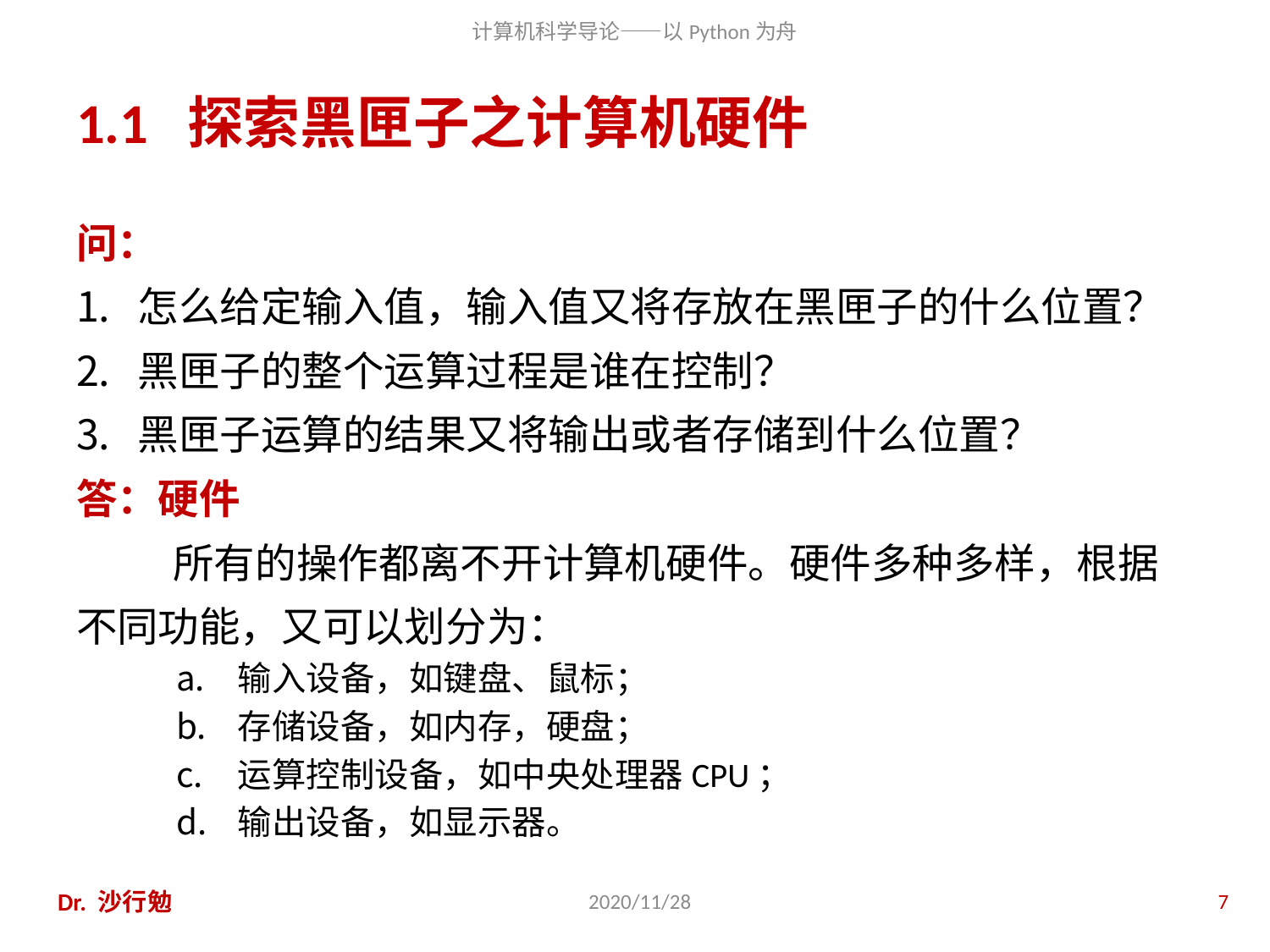

# 1.1  探索黑匣子之计算机硬件
问：
怎么给定输入值，输入值又将存放在黑匣子的什么位置？
黑匣子的整个运算过程是谁在控制？
黑匣子运算的结果又将输出或者存储到什么位置？
答：硬件
所有的操作都离不开计算机硬件。硬件多种多样，根据不同功能，又可以划分为：
输入设备，如键盘、鼠标；
存储设备，如内存，硬盘；
运算控制设备，如中央处理器CPU；
输出设备，如显示器。

Dr. 沙行勉
2020/11/28
7